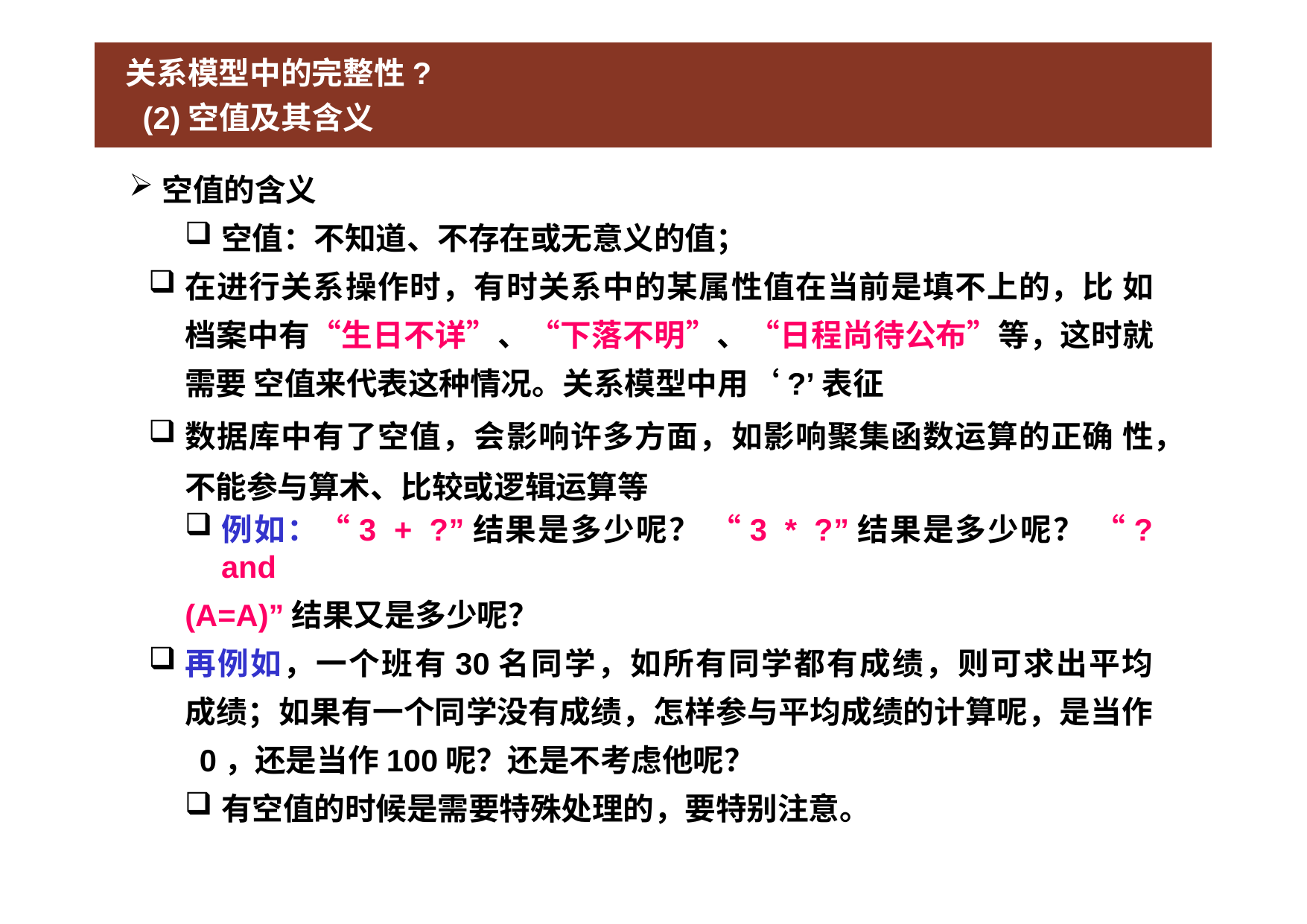

# 关系模型中的完整性?  (2)空值及其含义
空值的含义
空值：不知道、不存在或无意义的值；
在进行关系操作时，有时关系中的某属性值在当前是填不上的，比 如档案中有“生日不详”、“下落不明”、“日程尚待公布”等，这时就需要 空值来代表这种情况。关系模型中用‘?’表征
数据库中有了空值，会影响许多方面，如影响聚集函数运算的正确 性，不能参与算术、比较或逻辑运算等
例如：“3 + ?”结果是多少呢？ “3 * ?”结果是多少呢？ “? and
(A=A)”结果又是多少呢？
再例如，一个班有30名同学，如所有同学都有成绩，则可求出平均 成绩；如果有一个同学没有成绩，怎样参与平均成绩的计算呢，是当作  0，还是当作100呢？还是不考虑他呢？
有空值的时候是需要特殊处理的，要特别注意。